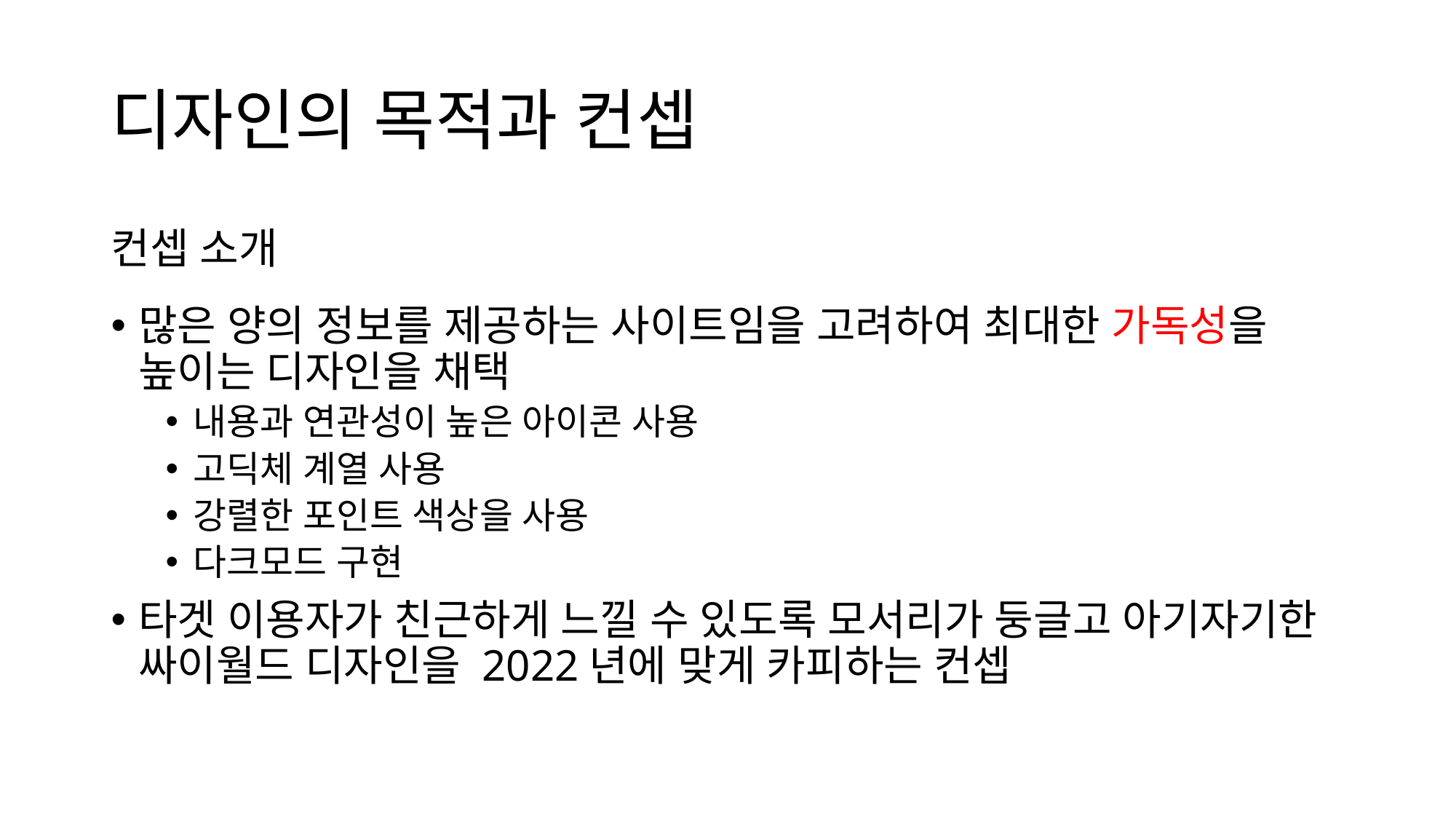

# 디자인의 목적과 컨셉
컨셉 소개
많은 양의 정보를 제공하는 사이트임을 고려하여 최대한 가독성을 높이는 디자인을 채택
내용과 연관성이 높은 아이콘 사용
고딕체 계열 사용
강렬한 포인트 색상을 사용
다크모드 구현
타겟 이용자가 친근하게 느낄 수 있도록 모서리가 둥글고 아기자기한 싸이월드 디자인을 2022년에 맞게 카피하는 컨셉